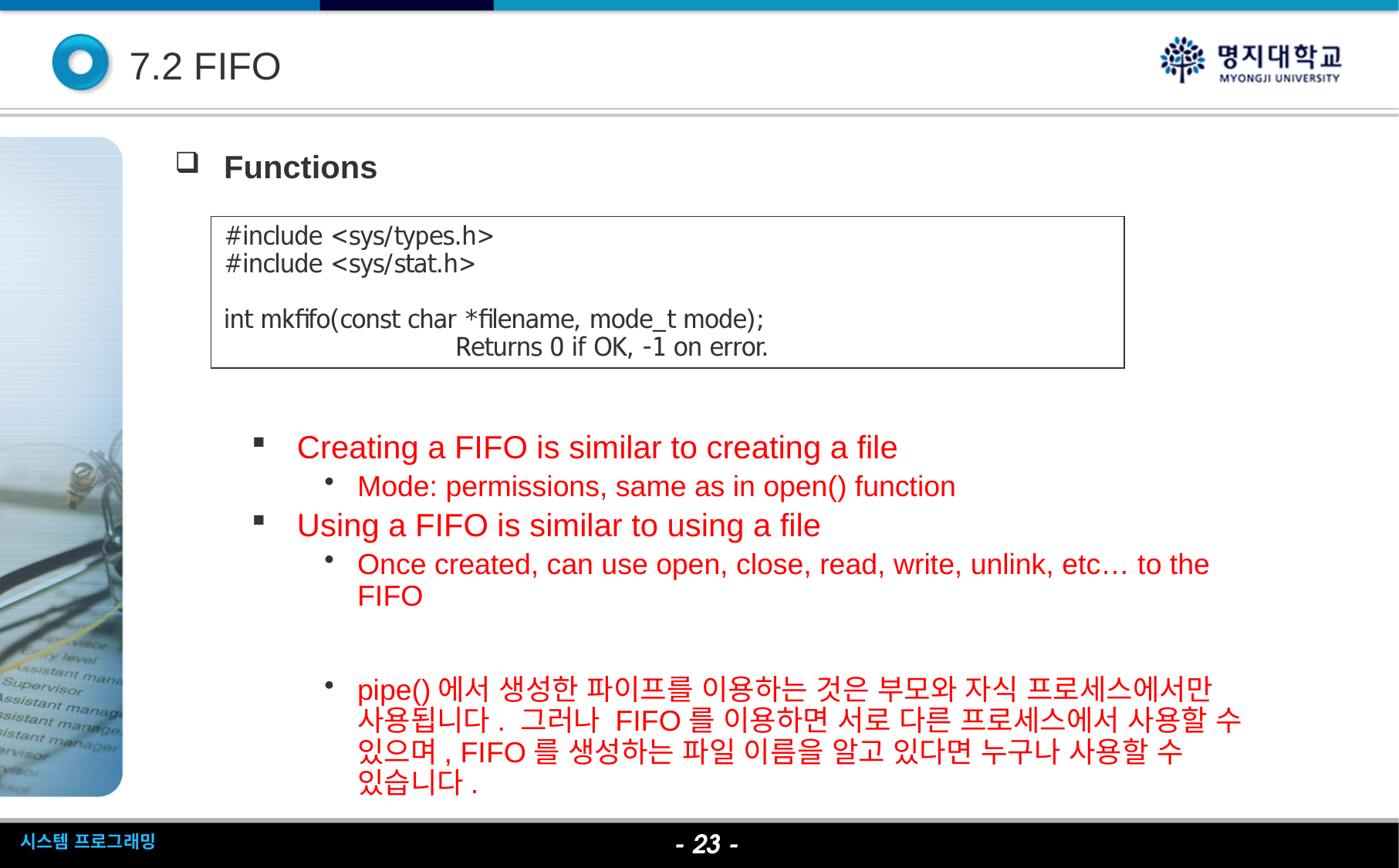

7.2 FIFO
Functions

Creating a FIFO is similar to creating a file
Mode: permissions, same as in open() function
Using a FIFO is similar to using a file
Once created, can use open, close, read, write, unlink, etc… to the FIFO

pipe()에서 생성한 파이프를 이용하는 것은 부모와 자식 프로세스에서만 사용됩니다. 그러나 FIFO를 이용하면 서로 다른 프로세스에서 사용할 수 있으며, FIFO를 생성하는 파일 이름을 알고 있다면 누구나 사용할 수 있습니다.
#include <sys/types.h>
#include <sys/stat.h>

int mkfifo(const char *filename, mode_t mode);
		Returns 0 if OK, -1 on error.
- 23 -